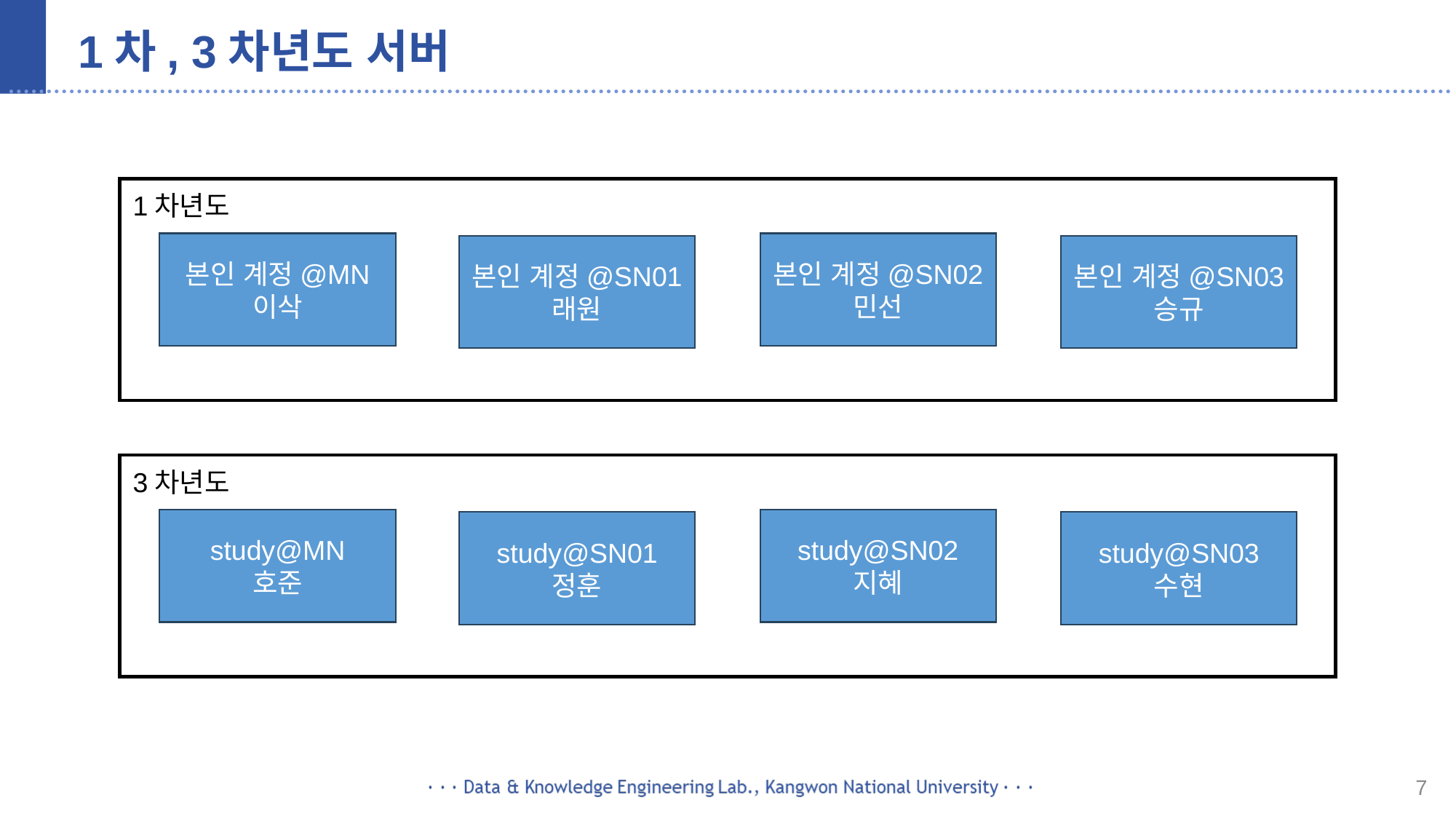

# 1차, 3차년도 서버

1차년도

본인 계정@MN
이삭
본인 계정@SN02
민선
본인 계정@SN01
래원
본인 계정@SN03
승규

3차년도

study@MN
호준
study@SN02
지혜
study@SN01
정훈
study@SN03
수현
7